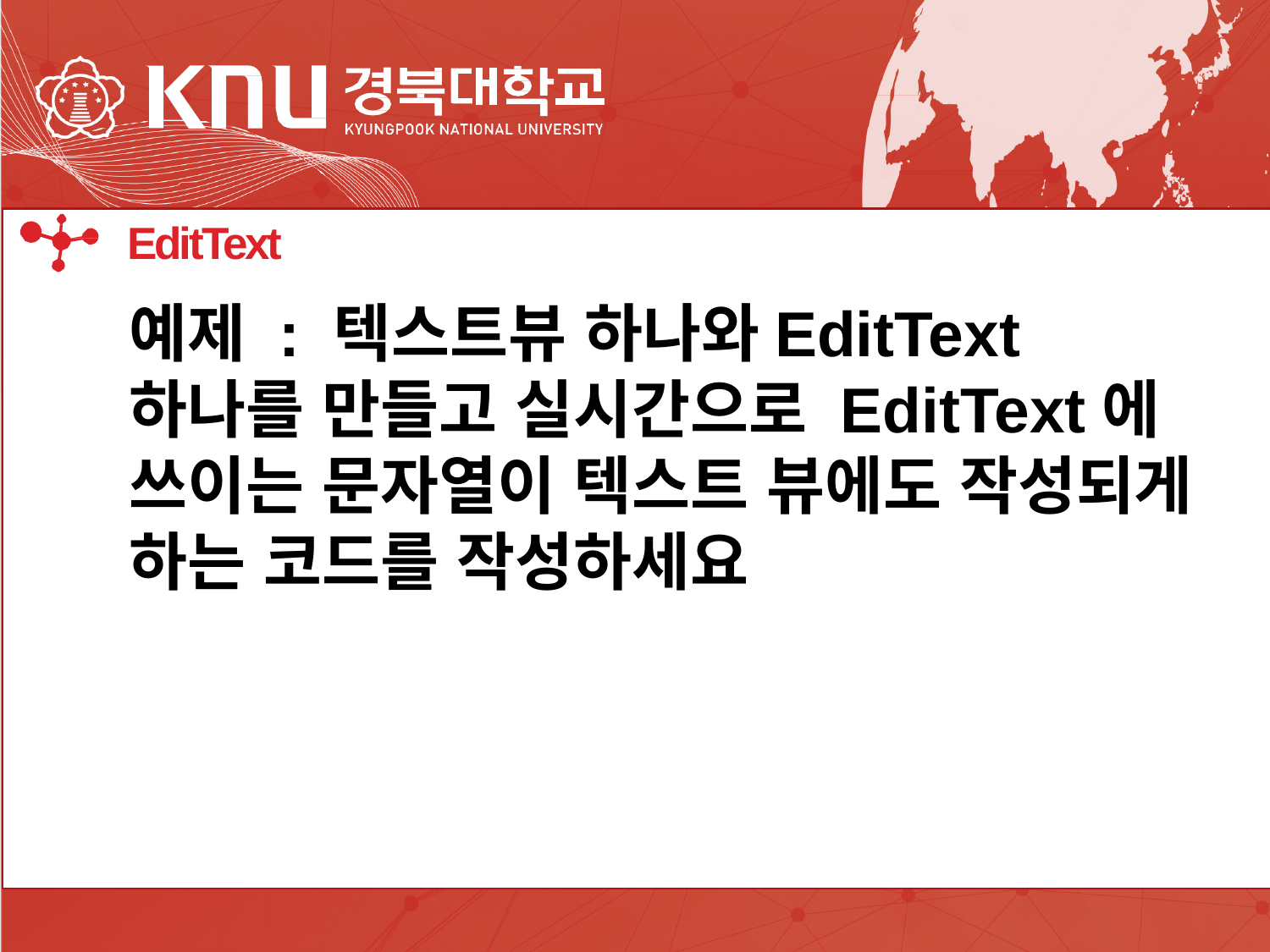

IDE

EditText

예제 : 텍스트뷰 하나와EditText 하나를 만들고 실시간으로 EditText에 쓰이는 문자열이 텍스트 뷰에도 작성되게 하는 코드를 작성하세요